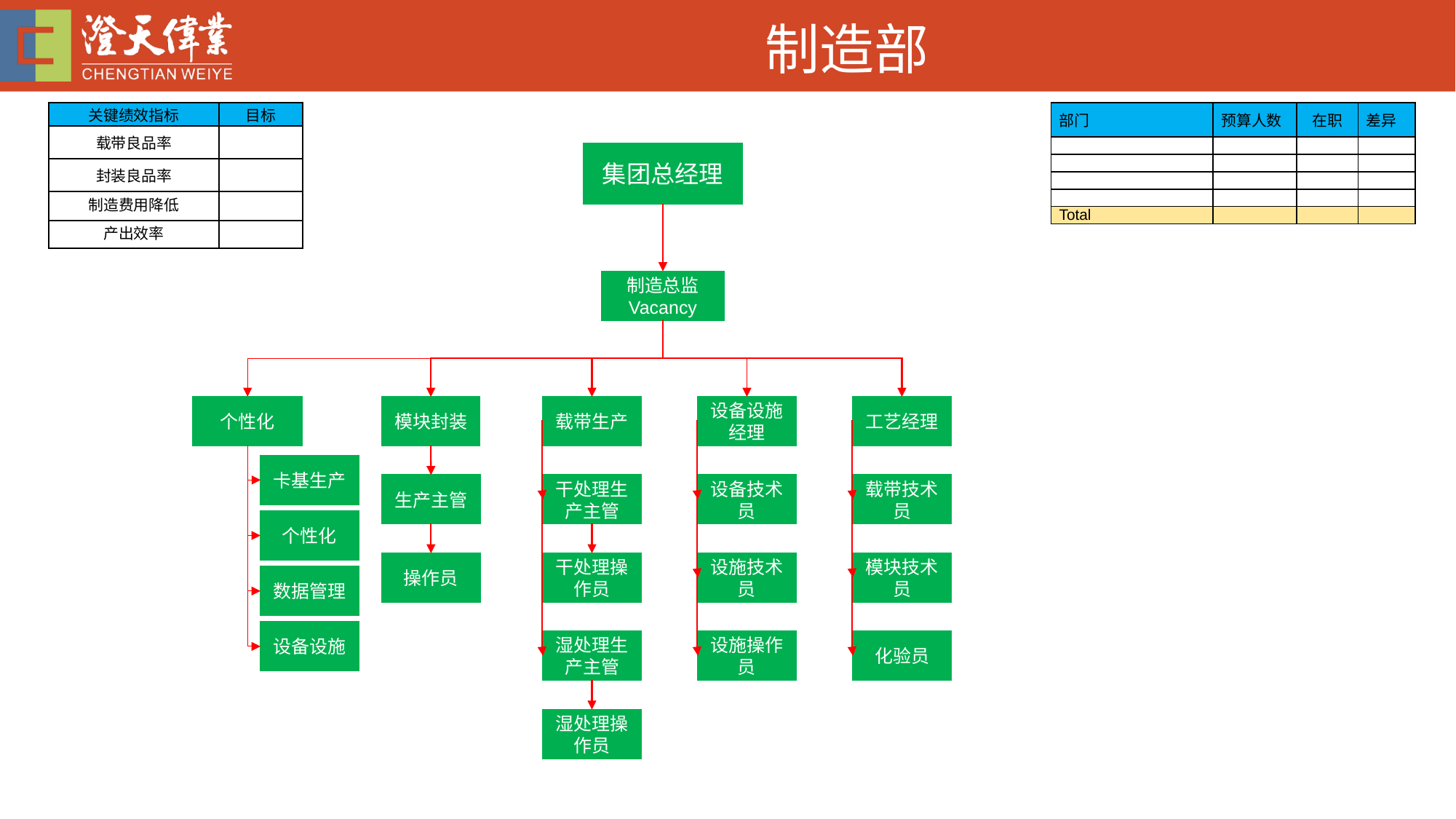

# 制造部
| 部门 | 预算人数 | 在职 | 差异 |
| --- | --- | --- | --- |
|  |  |  |  |
|  |  |  |  |
|  |  |  |  |
|  |  |  |  |
| Total |  |  |  |
| 关键绩效指标 | 目标 |
| --- | --- |
| 载带良品率 |  |
| 封装良品率 |  |
| 制造费用降低 |  |
| 产出效率 |  |
集团总经理
制造总监
Vacancy
个性化
模块封装
载带生产
设备设施经理
工艺经理
卡基生产
生产主管
干处理生产主管
设备技术员
载带技术员
个性化
模块技术员
操作员
干处理操作员
设施技术员
数据管理
设备设施
湿处理生产主管
设施操作员
化验员
湿处理操作员